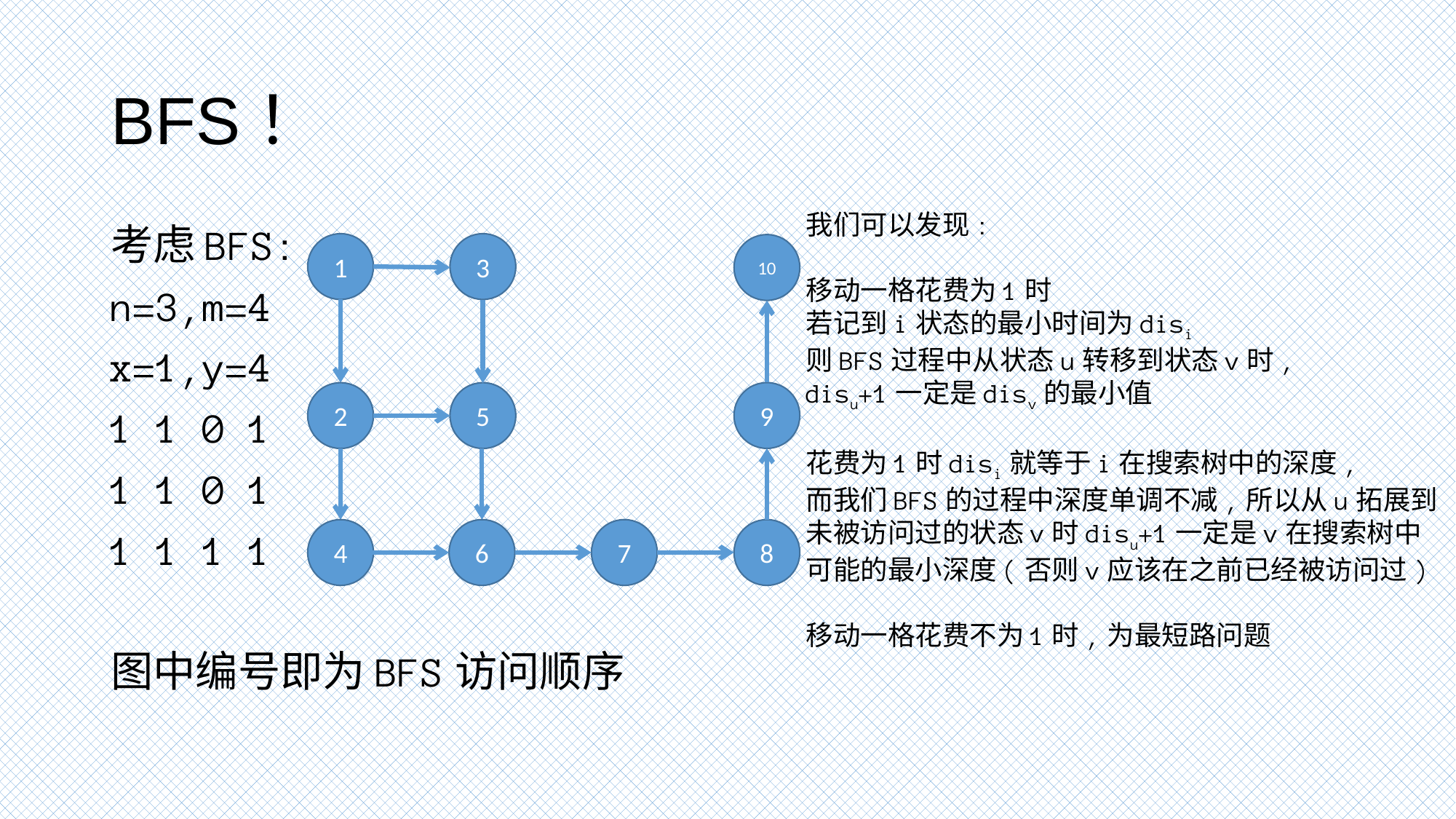

# BFS！
我们可以发现:

移动一格花费为1时
若记到i状态的最小时间为disi
则BFS过程中从状态u转移到状态v时,
disu+1一定是disv的最小值

花费为1时disi就等于i在搜索树中的深度,
而我们BFS的过程中深度单调不减,所以从u拓展到
未被访问过的状态v时disu+1一定是v在搜索树中
可能的最小深度(否则v应该在之前已经被访问过)

移动一格花费不为1时,为最短路问题

考虑BFS:
n=3,m=4
x=1,y=4
1 1 0 1
1 1 0 1
1 1 1 1

图中编号即为BFS访问顺序
1
10
9
2
5
4
6
7
8
3